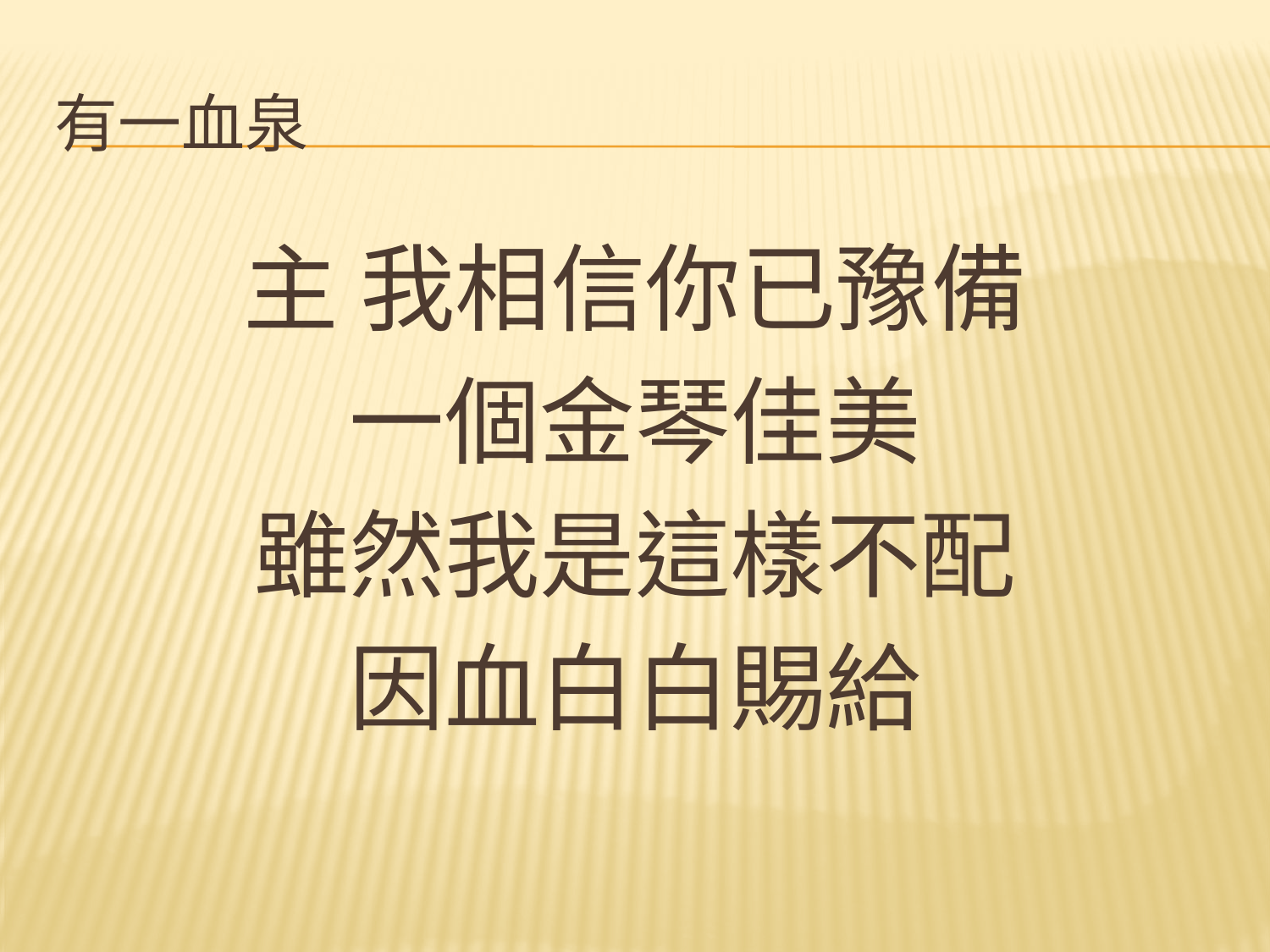

# 有一血泉
主 我相信你已豫備
一個金琴佳美
雖然我是這樣不配
因血白白賜給